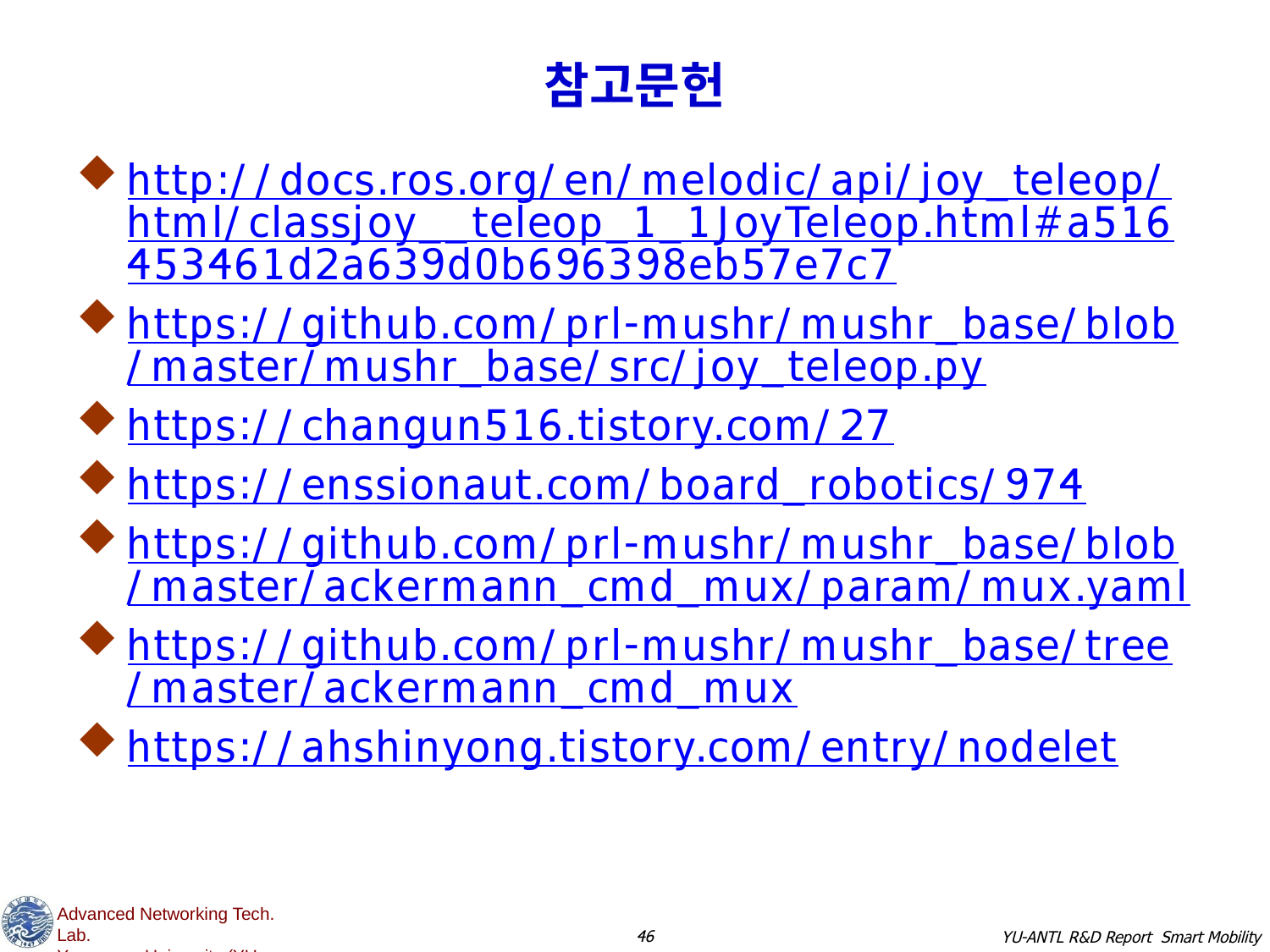

# 참고문헌
http://docs.ros.org/en/melodic/api/joy_teleop/html/classjoy__teleop_1_1JoyTeleop.html#a516453461d2a639d0b696398eb57e7c7
https://github.com/prl-mushr/mushr_base/blob/master/mushr_base/src/joy_teleop.py
https://changun516.tistory.com/27
https://enssionaut.com/board_robotics/974
https://github.com/prl-mushr/mushr_base/blob/master/ackermann_cmd_mux/param/mux.yaml
https://github.com/prl-mushr/mushr_base/tree/master/ackermann_cmd_mux
https://ahshinyong.tistory.com/entry/nodelet